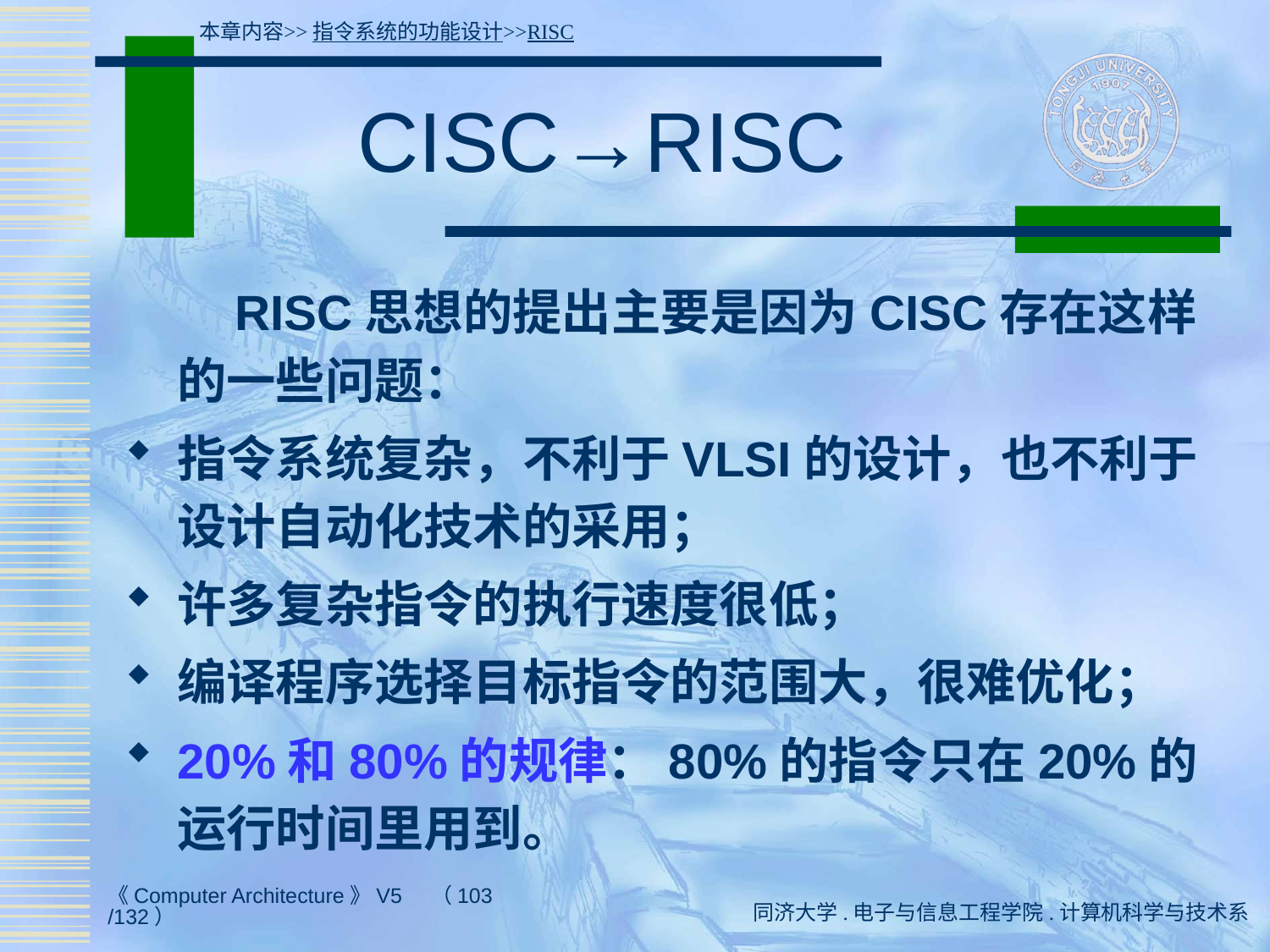

本章内容>>指令系统的功能设计>>RISC
# CISC→RISC
        RISC思想的提出主要是因为CISC存在这样的一些问题：
指令系统复杂，不利于VLSI的设计，也不利于设计自动化技术的采用；
许多复杂指令的执行速度很低；
编译程序选择目标指令的范围大，很难优化；
20%和80%的规律：80%的指令只在20%的运行时间里用到。